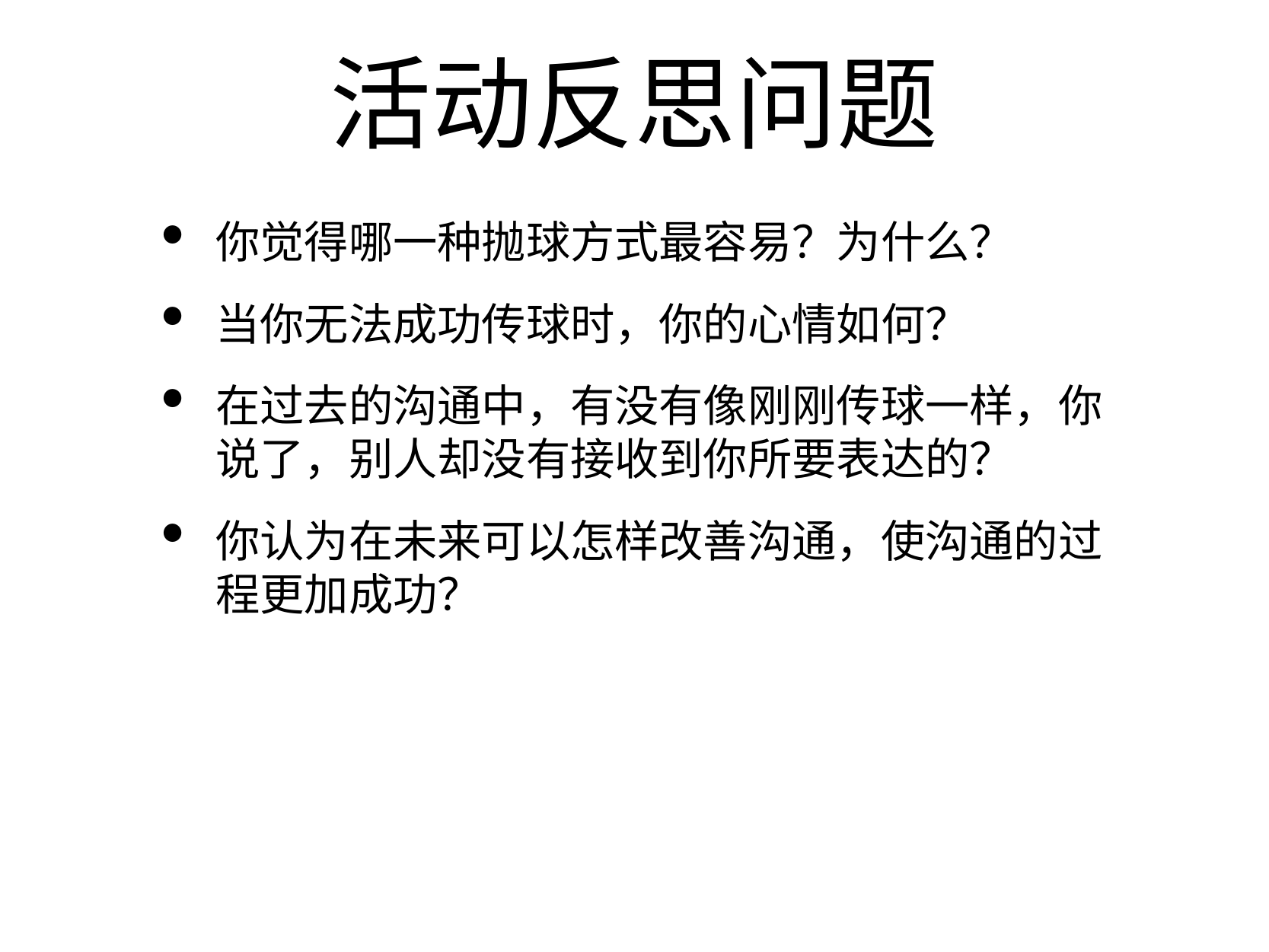

# 活动反思问题
你觉得哪一种抛球方式最容易？为什么？
当你无法成功传球时，你的心情如何？
在过去的沟通中，有没有像刚刚传球一样，你说了，别人却没有接收到你所要表达的？
你认为在未来可以怎样改善沟通，使沟通的过程更加成功？